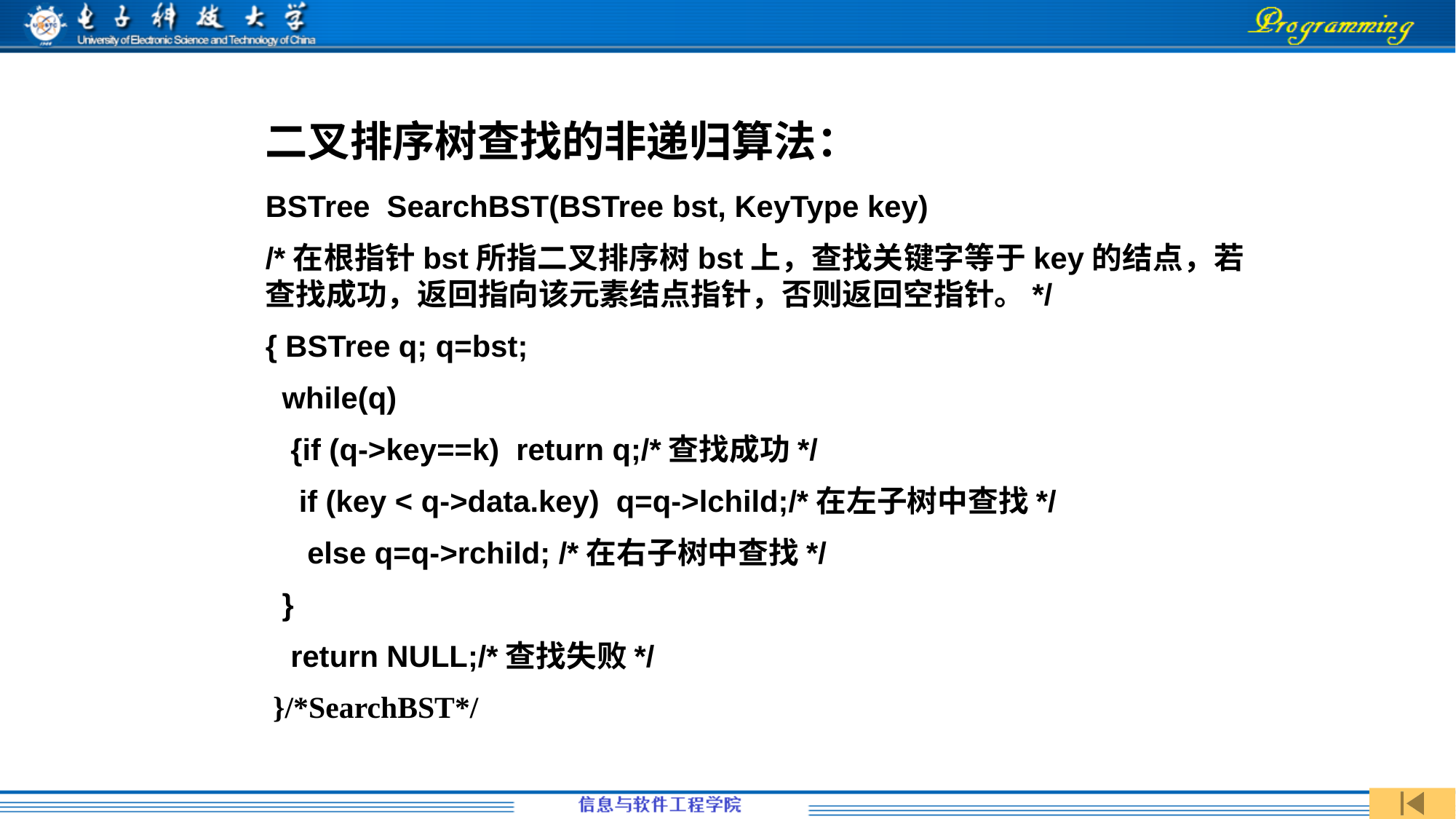

二叉排序树查找的非递归算法：
BSTree  SearchBST(BSTree bst, KeyType key)
/*在根指针bst所指二叉排序树bst上，查找关键字等于key的结点，若查找成功，返回指向该元素结点指针，否则返回空指针。*/
{ BSTree q; q=bst;
  while(q)
   {if (q->key==k)  return q;/*查找成功*/
    if (key < q->data.key)  q=q->lchild;/*在左子树中查找*/
     else q=q->rchild; /*在右子树中查找*/
  }
   return NULL;/*查找失败*/
 }/*SearchBST*/